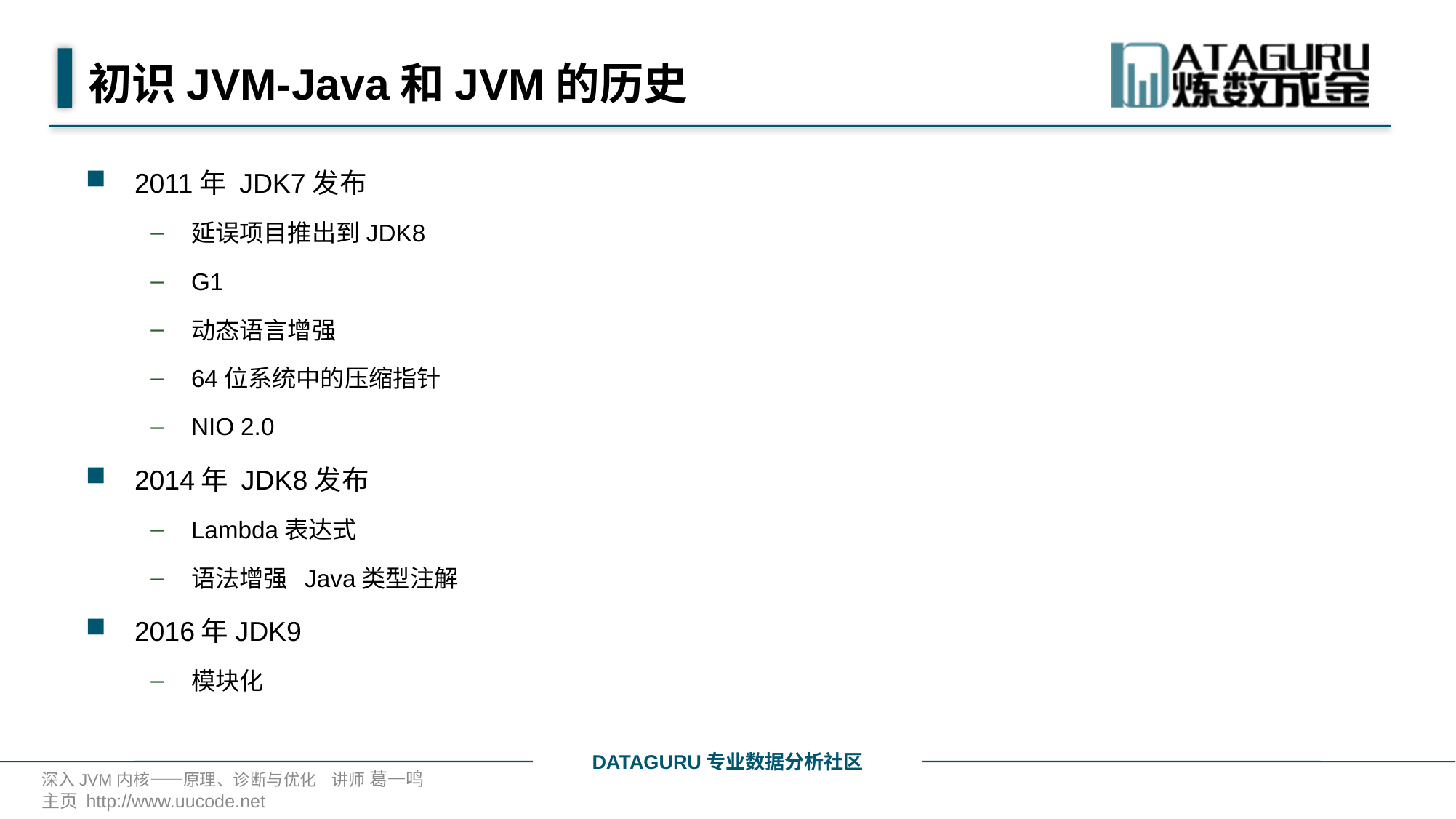

# 初识JVM-Java和JVM的历史
2011年 JDK7发布
延误项目推出到JDK8
G1
动态语言增强
64位系统中的压缩指针
NIO 2.0
2014年 JDK8发布
Lambda表达式
语法增强  Java类型注解
2016年JDK9
模块化